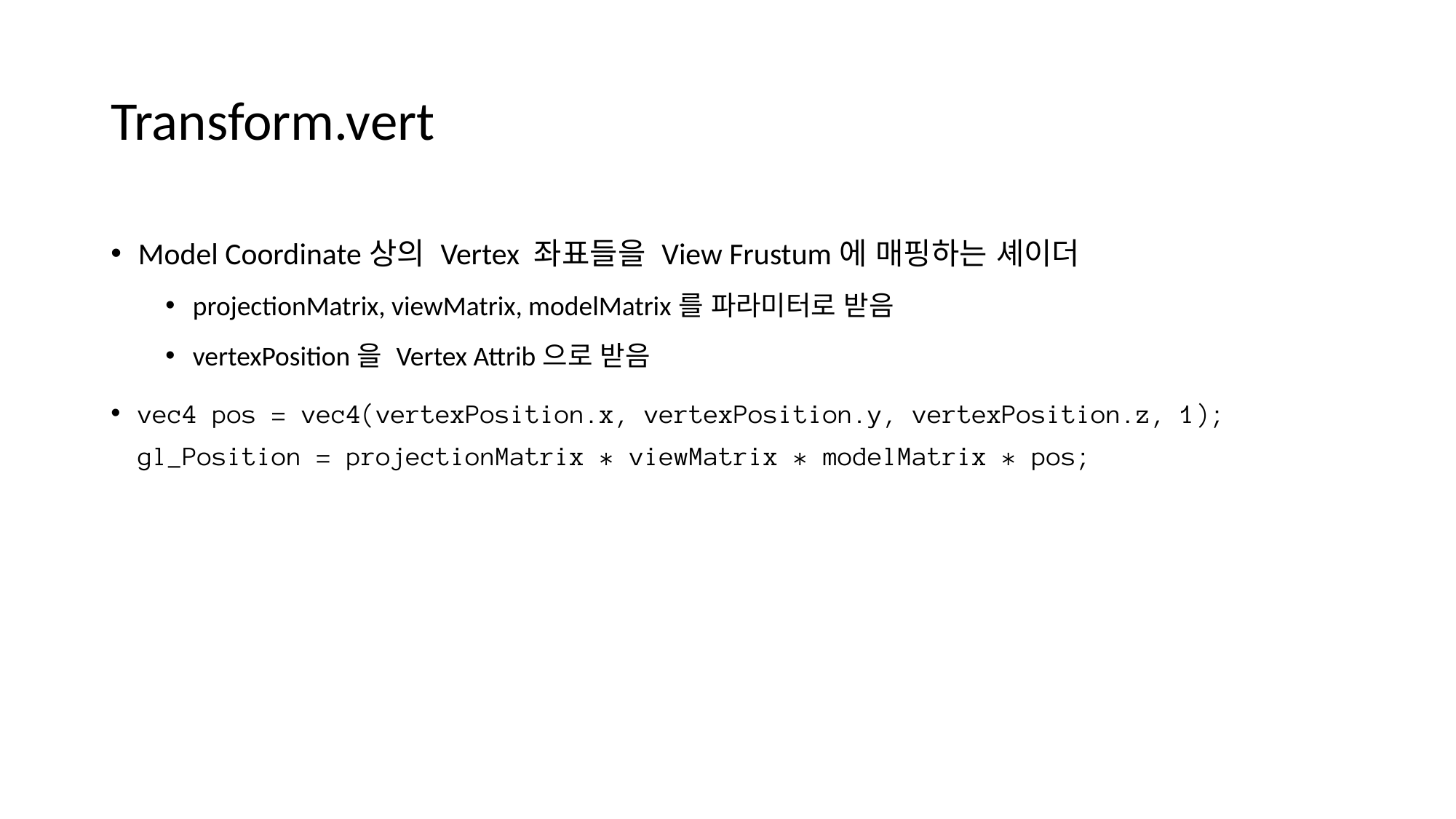

# Transform.vert
Model Coordinate상의 Vertex 좌표들을 View Frustum에 매핑하는 셰이더
projectionMatrix, viewMatrix, modelMatrix를 파라미터로 받음
vertexPosition을 Vertex Attrib으로 받음
vec4 pos = vec4(vertexPosition.x, vertexPosition.y, vertexPosition.z, 1);
gl_Position = projectionMatrix * viewMatrix * modelMatrix * pos;